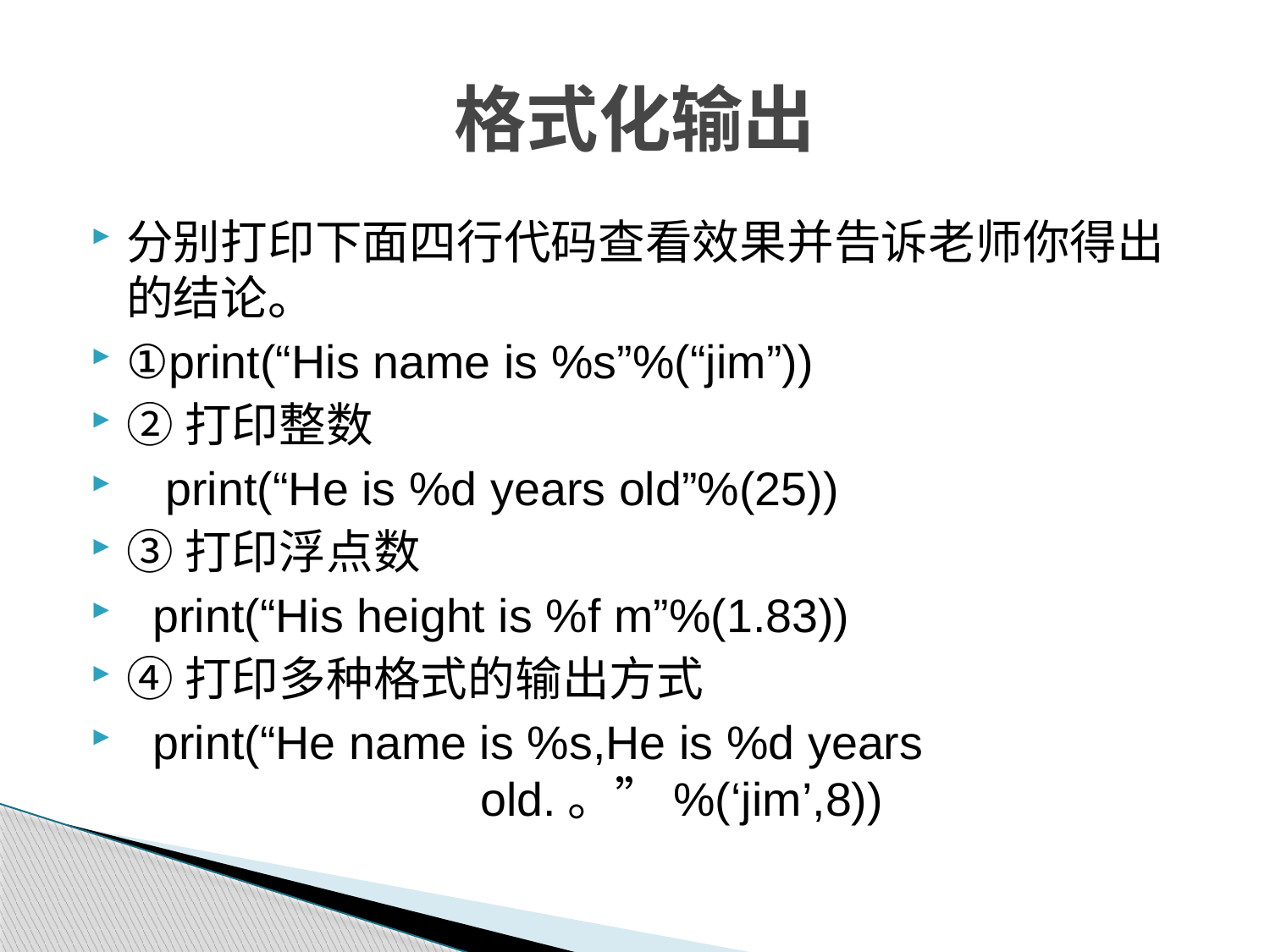

# 格式化输出
分别打印下面四行代码查看效果并告诉老师你得出的结论。
①print(“His name is %s”%(“jim”))
②打印整数
   print(“He is %d years old”%(25))
③打印浮点数
  print(“His height is %f m”%(1.83))
④打印多种格式的输出方式
  print(“He name is %s,He is %d years                                                old.。”%(‘jim’,8))